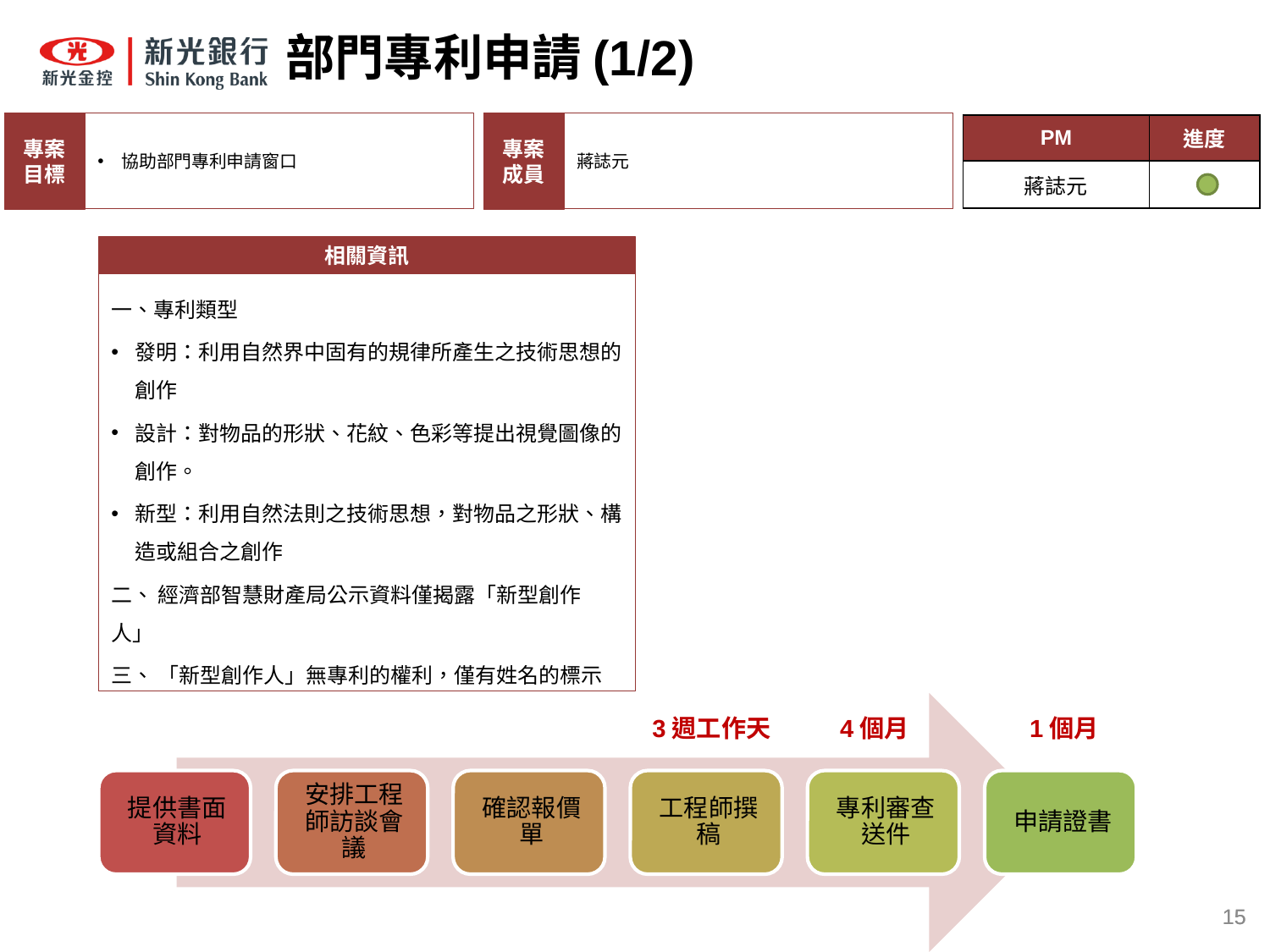

# 部門專利申請(1/2)
專案
成員
蔣誌元
專案
目標
協助部門專利申請窗口
| PM | 進度 |
| --- | --- |
| 蔣誌元 |  |

相關資訊

一、專利類型
發明：利用自然界中固有的規律所產生之技術思想的創作
設計：對物品的形狀、花紋、色彩等提出視覺圖像的創作。
新型：利用自然法則之技術思想，對物品之形狀、構造或組合之創作
二、 經濟部智慧財產局公示資料僅揭露「新型創作人」
三、 「新型創作人」無專利的權利，僅有姓名的標示

提供書面資料
安排工程師訪談會議
確認報價單
工程師撰稿
專利審查送件
申請證書
1個月
3週工作天
4個月
15
15